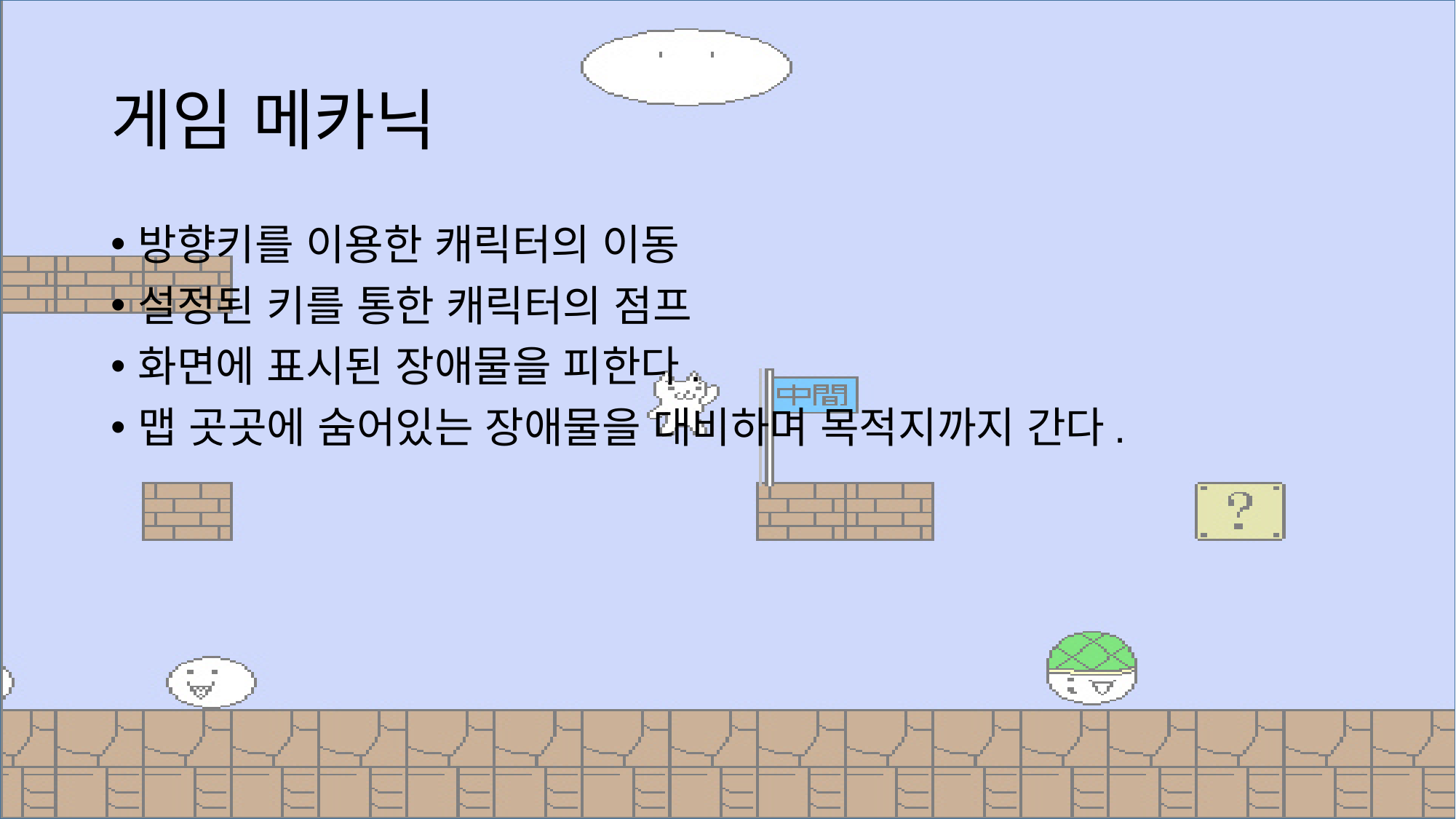

# 게임 메카닉
방향키를 이용한 캐릭터의 이동
설정된 키를 통한 캐릭터의 점프
화면에 표시된 장애물을 피한다.
맵 곳곳에 숨어있는 장애물을 대비하며 목적지까지 간다.